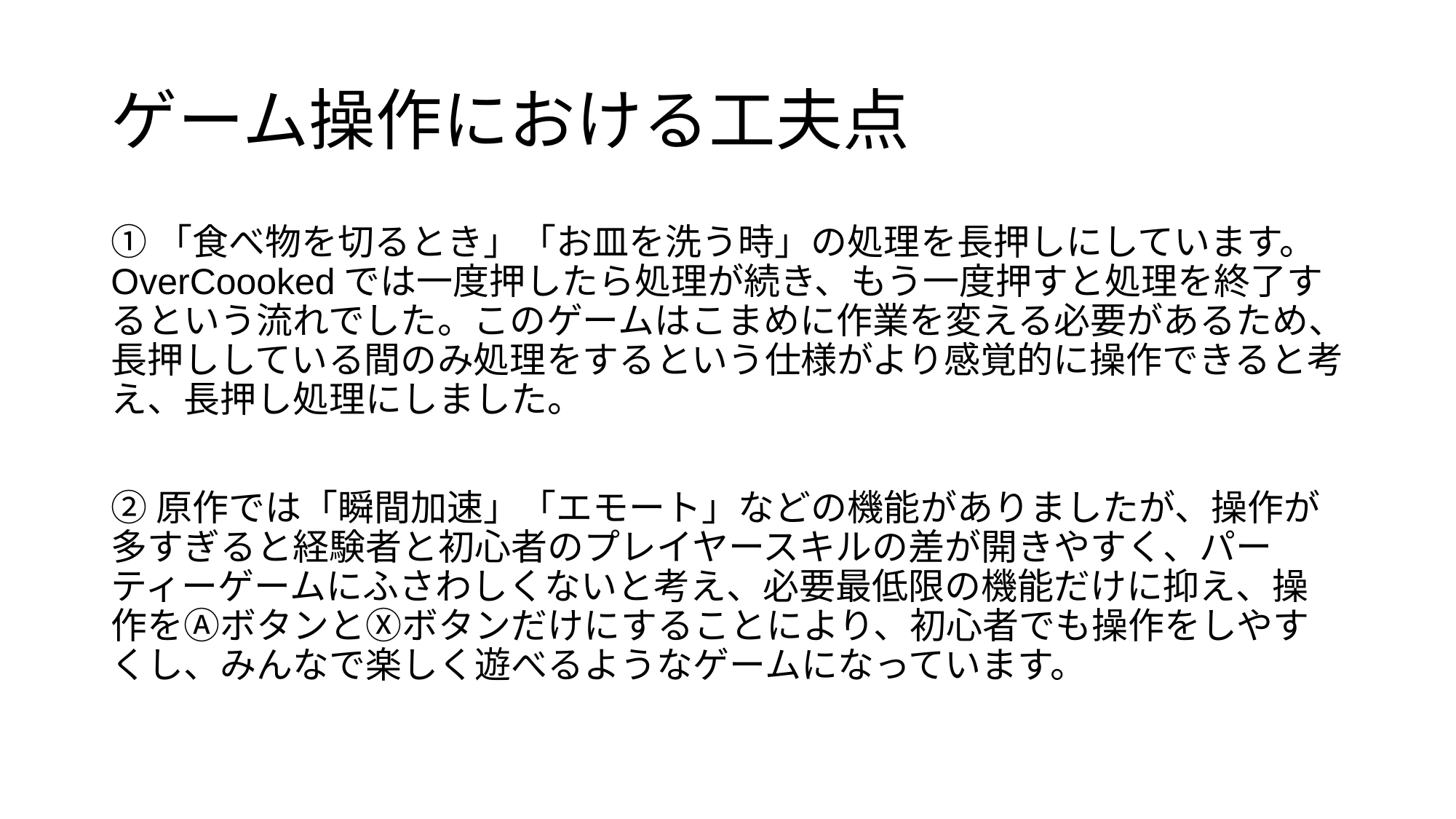

# ゲーム操作における工夫点
①「食べ物を切るとき」「お皿を洗う時」の処理を長押しにしています。OverCoookedでは一度押したら処理が続き、もう一度押すと処理を終了するという流れでした。このゲームはこまめに作業を変える必要があるため、長押ししている間のみ処理をするという仕様がより感覚的に操作できると考え、長押し処理にしました。

②原作では「瞬間加速」「エモート」などの機能がありましたが、操作が多すぎると経験者と初心者のプレイヤースキルの差が開きやすく、パーティーゲームにふさわしくないと考え、必要最低限の機能だけに抑え、操作をⒶボタンとⓍボタンだけにすることにより、初心者でも操作をしやすくし、みんなで楽しく遊べるようなゲームになっています。